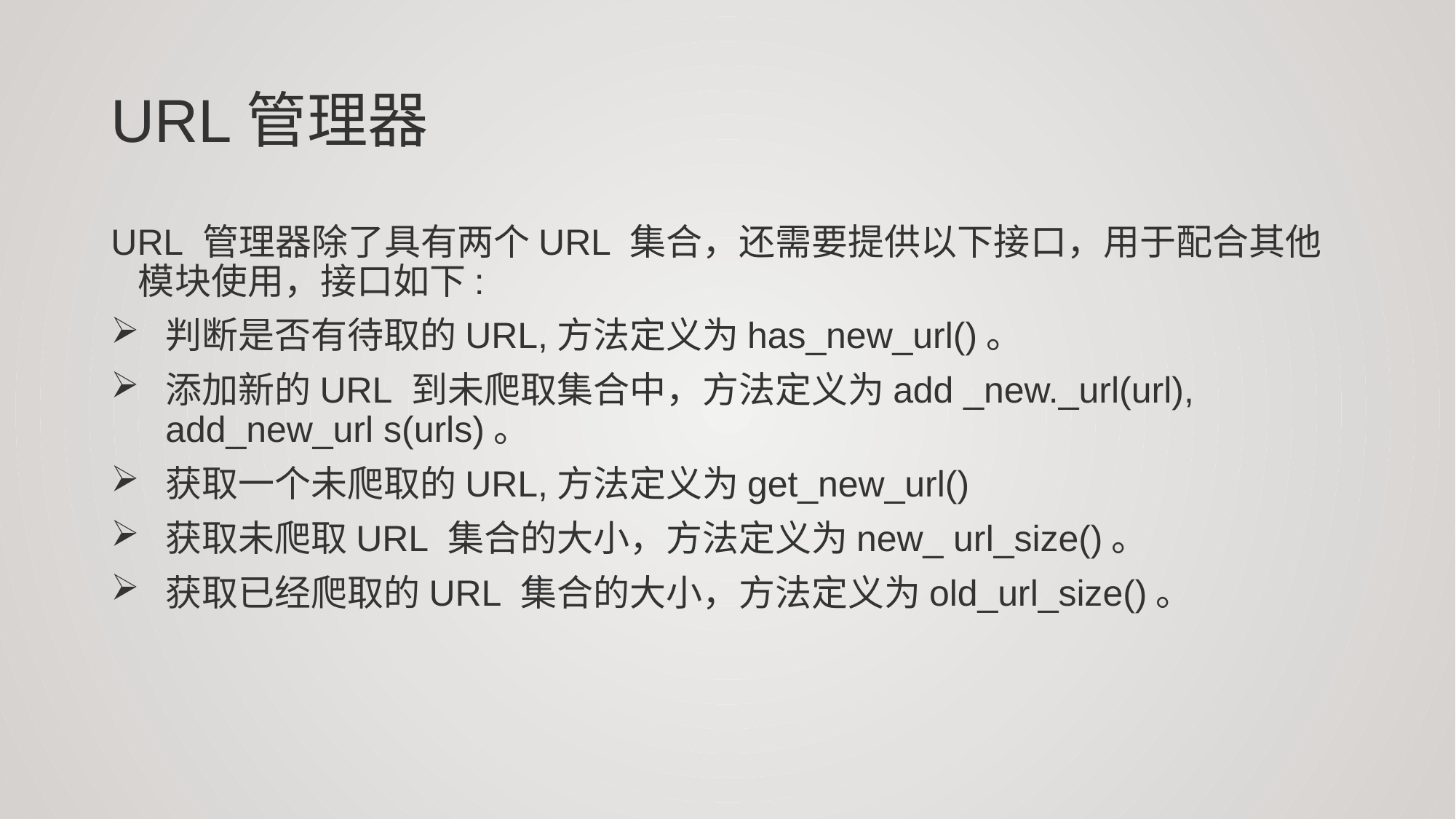

# URL管理器
URL 管理器除了具有两个URL 集合，还需要提供以下接口，用于配合其他模块使用，接口如下:
判断是否有待取的URL,方法定义为has_new_url()。
添加新的URL 到未爬取集合中，方法定义为add _new._url(url), add_new_url s(urls)。
获取一个未爬取的URL,方法定义为get_new_url()
获取未爬取URL 集合的大小，方法定义为new_ url_size()。
获取已经爬取的URL 集合的大小，方法定义为old_url_size()。